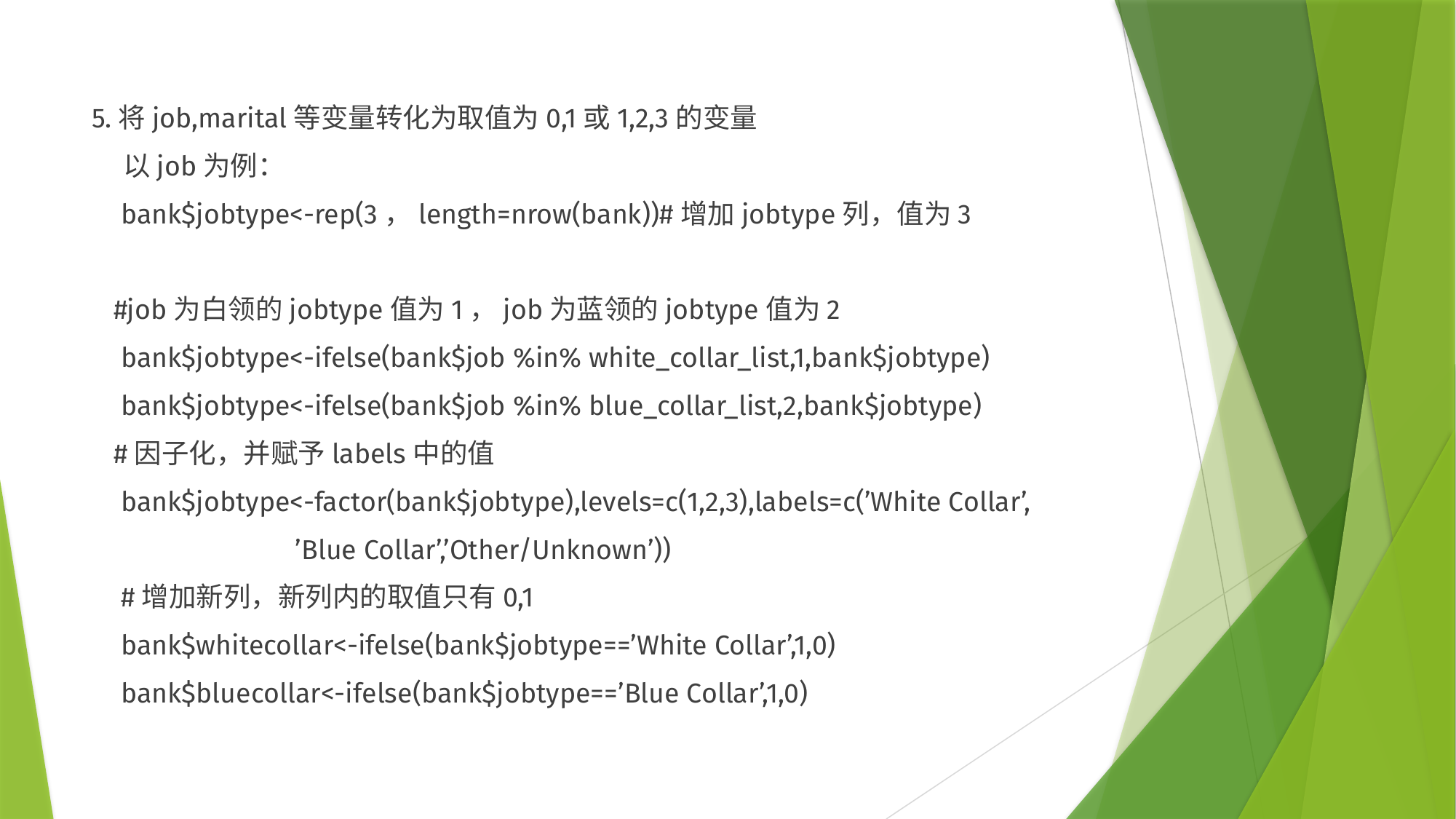

5.将job,marital等变量转化为取值为0,1或1,2,3的变量
    以job为例：
    bank$jobtype<-rep(3，length=nrow(bank))#增加jobtype列，值为3

   #job为白领的jobtype值为1，job为蓝领的jobtype值为2
    bank$jobtype<-ifelse(bank$job %in% white_collar_list,1,bank$jobtype)
    bank$jobtype<-ifelse(bank$job %in% blue_collar_list,2,bank$jobtype)
   #因子化，并赋予labels中的值
    bank$jobtype<-factor(bank$jobtype),levels=c(1,2,3),labels=c(’White Collar’,
                            ’Blue Collar’,’Other/Unknown’))
    #增加新列，新列内的取值只有0,1
    bank$whitecollar<-ifelse(bank$jobtype==’White Collar’,1,0)
    bank$bluecollar<-ifelse(bank$jobtype==’Blue Collar’,1,0)